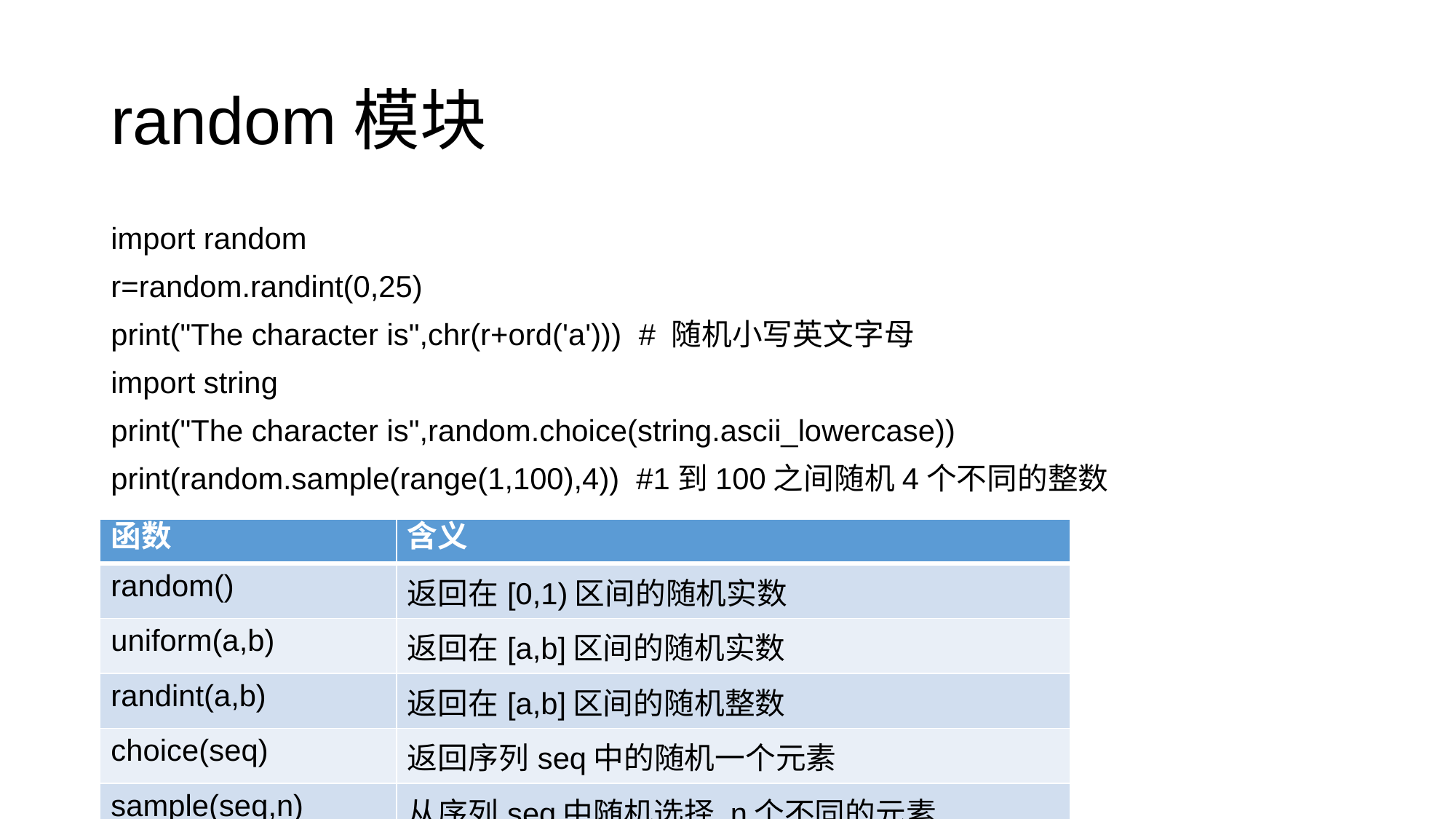

# random模块
import random
r=random.randint(0,25)
print("The character is",chr(r+ord('a')))  # 随机小写英文字母
import string
print("The character is",random.choice(string.ascii_lowercase))
print(random.sample(range(1,100),4))  #1到100之间随机4个不同的整数

| 函数 | 含义 |
| --- | --- |
| random() | 返回在[0,1)区间的随机实数 |
| uniform(a,b) | 返回在[a,b]区间的随机实数 |
| randint(a,b) | 返回在[a,b]区间的随机整数 |
| choice(seq) | 返回序列seq中的随机一个元素 |
| sample(seq,n) | 从序列seq中随机选择 n个不同的元素 |